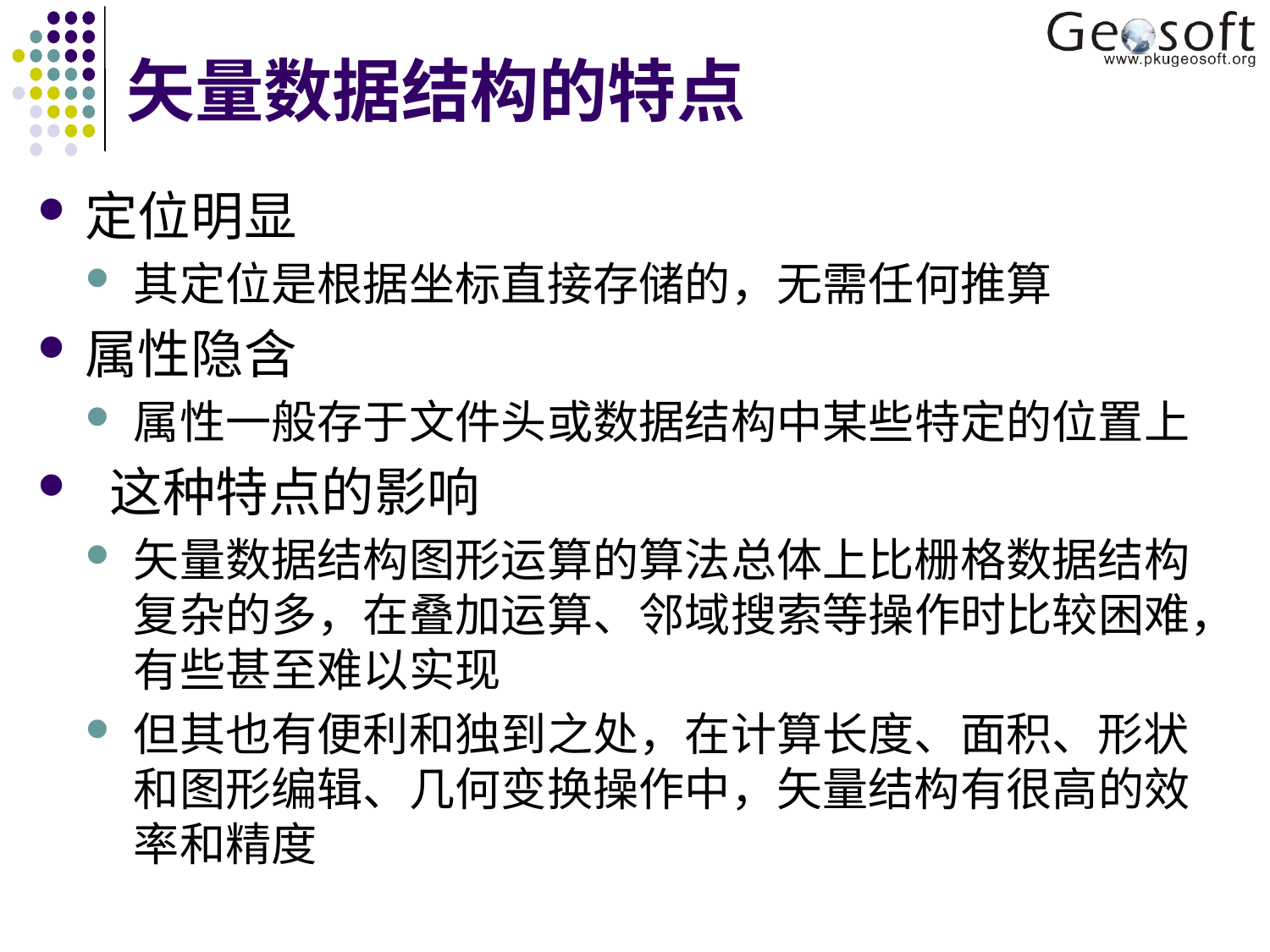

# 矢量数据结构的特点
定位明显
其定位是根据坐标直接存储的，无需任何推算
属性隐含
属性一般存于文件头或数据结构中某些特定的位置上
 这种特点的影响
矢量数据结构图形运算的算法总体上比栅格数据结构复杂的多，在叠加运算、邻域搜索等操作时比较困难，有些甚至难以实现
但其也有便利和独到之处，在计算长度、面积、形状和图形编辑、几何变换操作中，矢量结构有很高的效率和精度